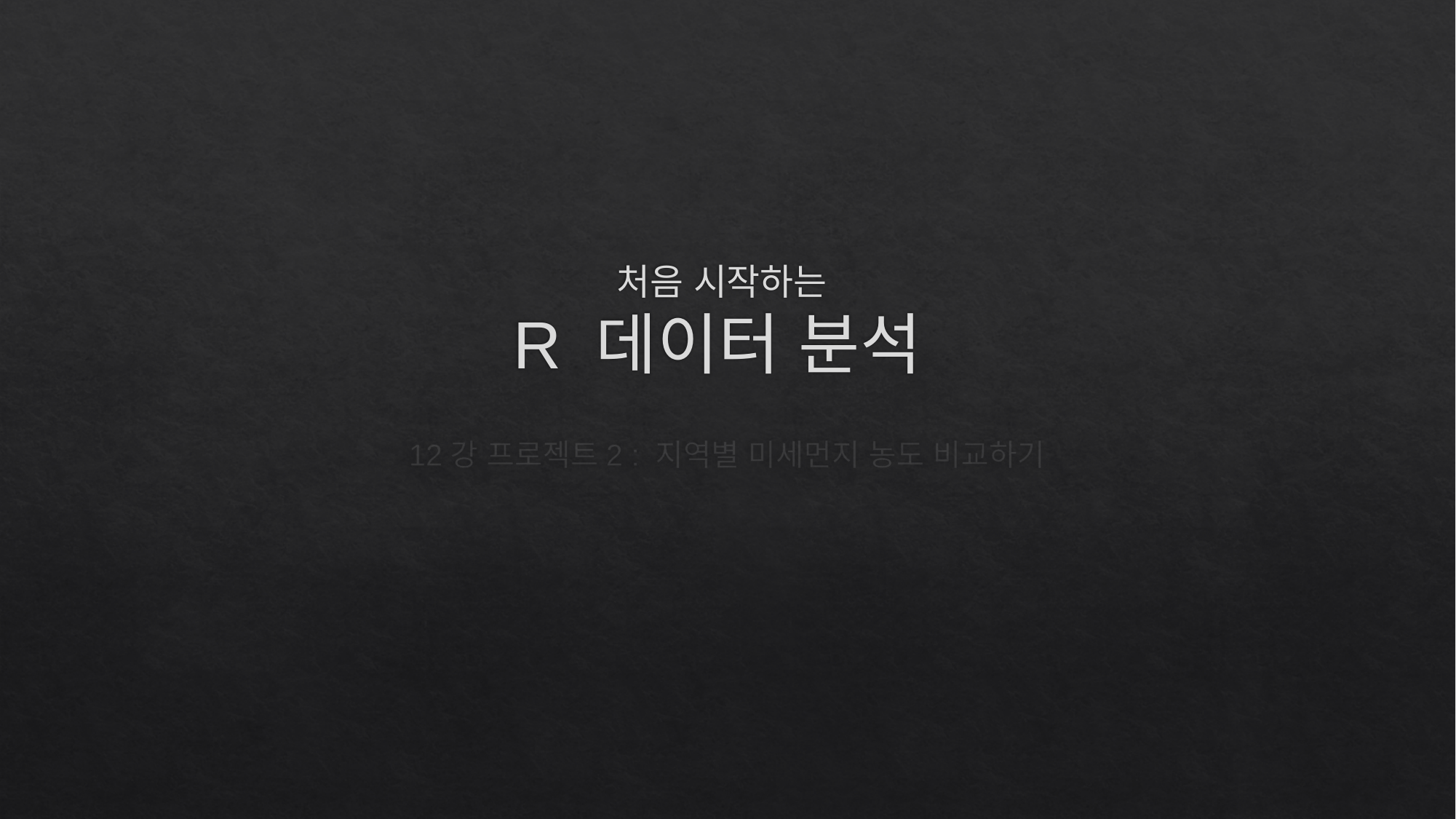

# 처음 시작하는 R 데이터 분석
12강 프로젝트2 : 지역별 미세먼지 농도 비교하기